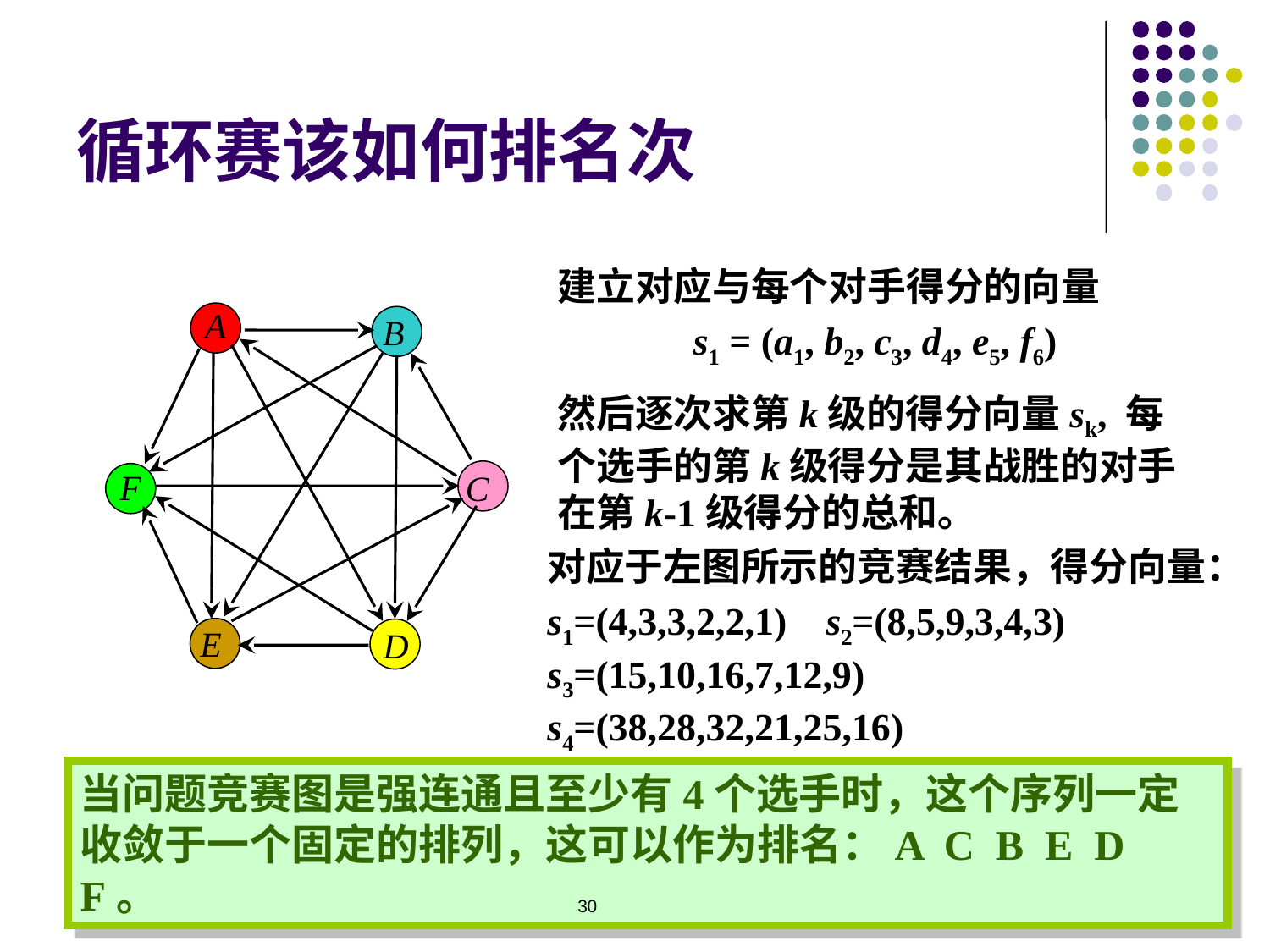

# 循环赛该如何排名次
建立对应与每个对手得分的向量
s1 = (a1, b2, c3, d4, e5, f6)
然后逐次求第k级的得分向量sk, 每个选手的第k级得分是其战胜的对手在第k-1级得分的总和。
A

B

F
C

对应于左图所示的竞赛结果，得分向量：
s1=(4,3,3,2,2,1)    s2=(8,5,9,3,4,3)  s3=(15,10,16,7,12,9) s4=(38,28,32,21,25,16)
s5=(90,62,87,41,48,32)   ......
E
D

当问题竞赛图是强连通且至少有4个选手时，这个序列一定收敛于一个固定的排列，这可以作为排名：A  C  B  E  D  F。
30